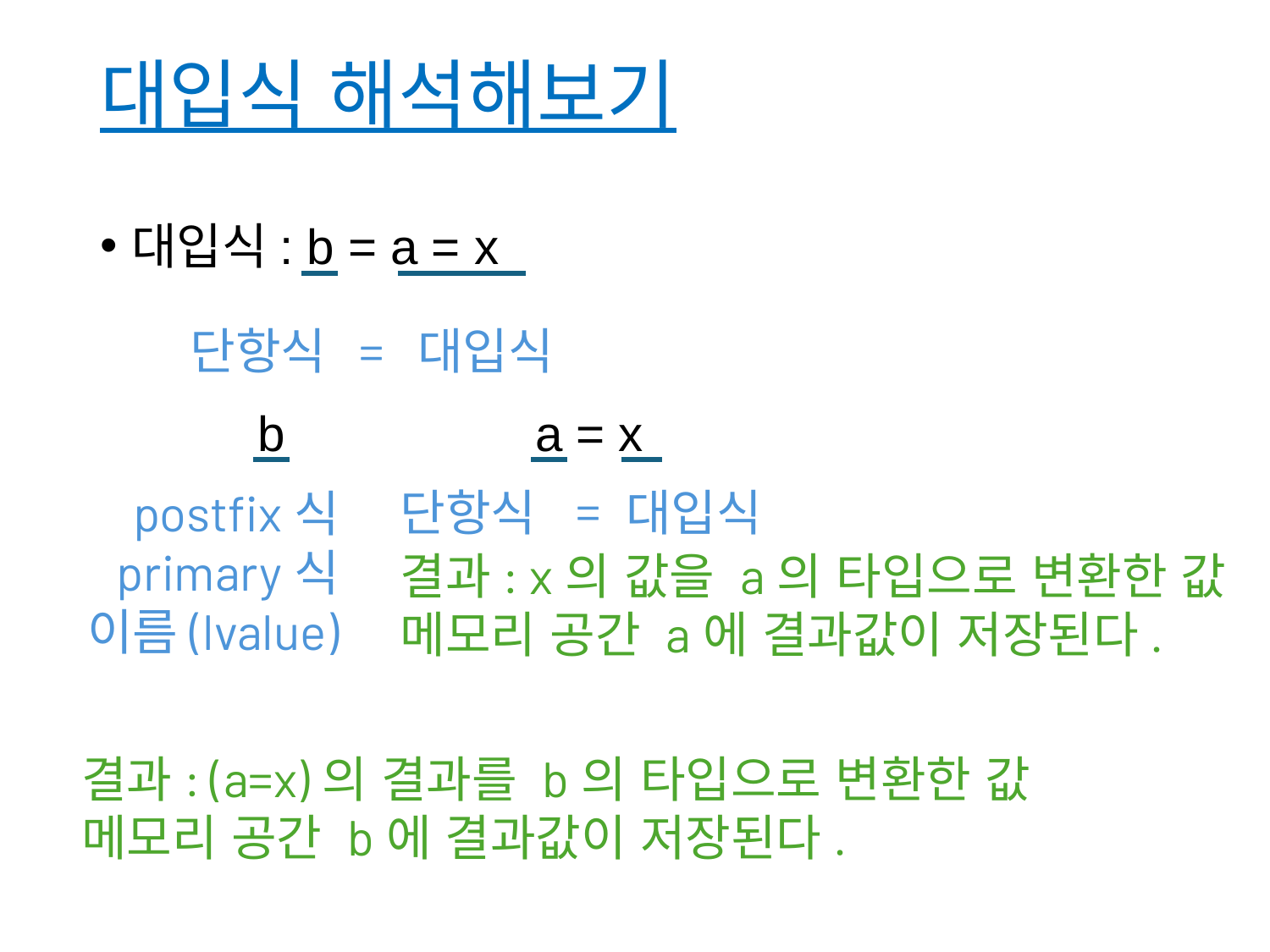

# 대입식 해석해보기
대입식: b = a = x
단항식
=
대입식
b
a = x
=
단항식
대입식
postfix식
primary식
이름(lvalue)
결과: x의 값을 a의 타입으로 변환한 값
메모리 공간 a에 결과값이 저장된다.
결과: (a=x)의 결과를 b의 타입으로 변환한 값
메모리 공간 b에 결과값이 저장된다.